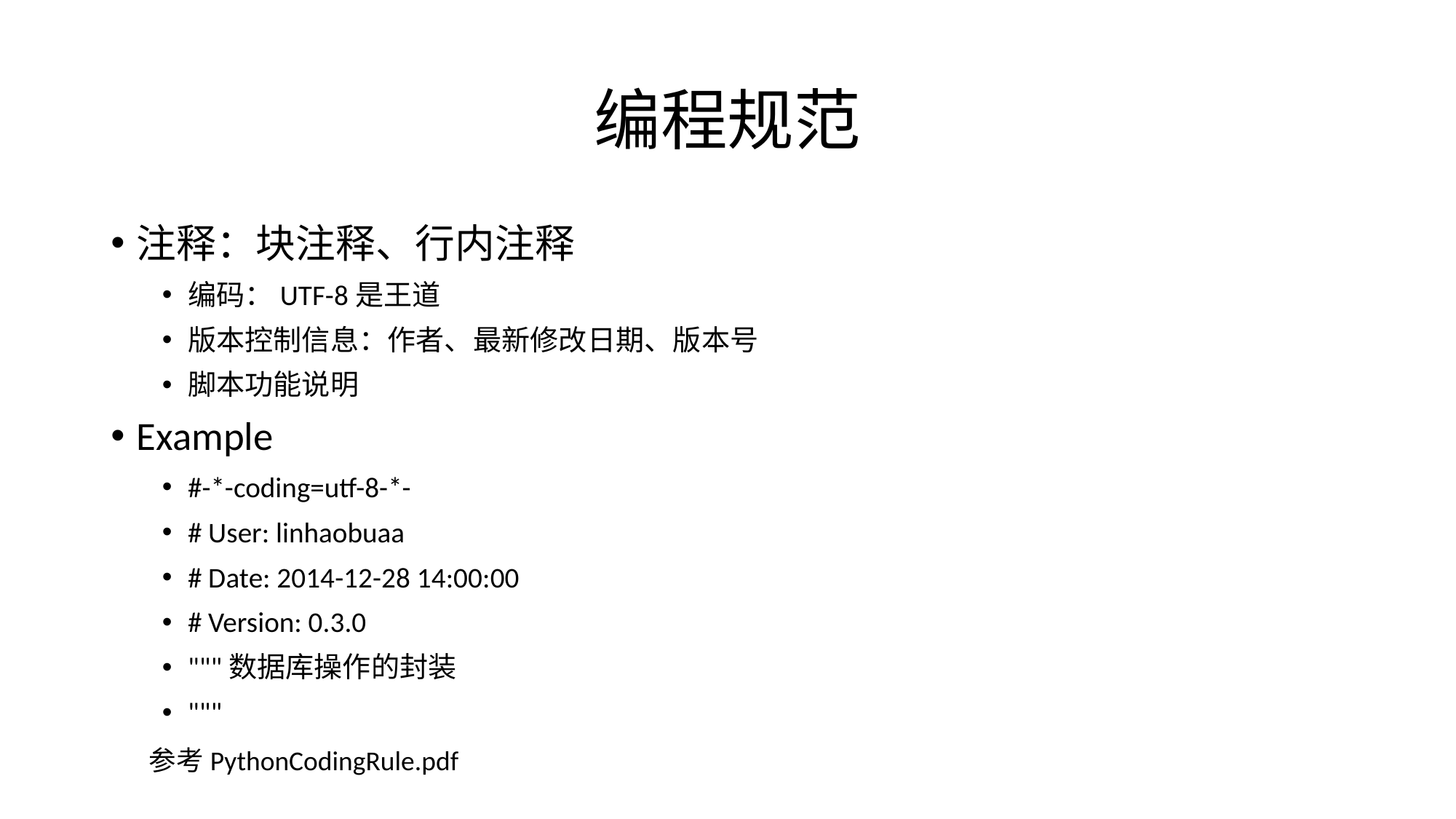

# 编程规范
注释：块注释、行内注释
编码：UTF-8是王道
版本控制信息：作者、最新修改日期、版本号
脚本功能说明
Example
#-*-coding=utf-8-*-
# User: linhaobuaa
# Date: 2014-12-28 14:00:00
# Version: 0.3.0
"""数据库操作的封装
"""

参考PythonCodingRule.pdf